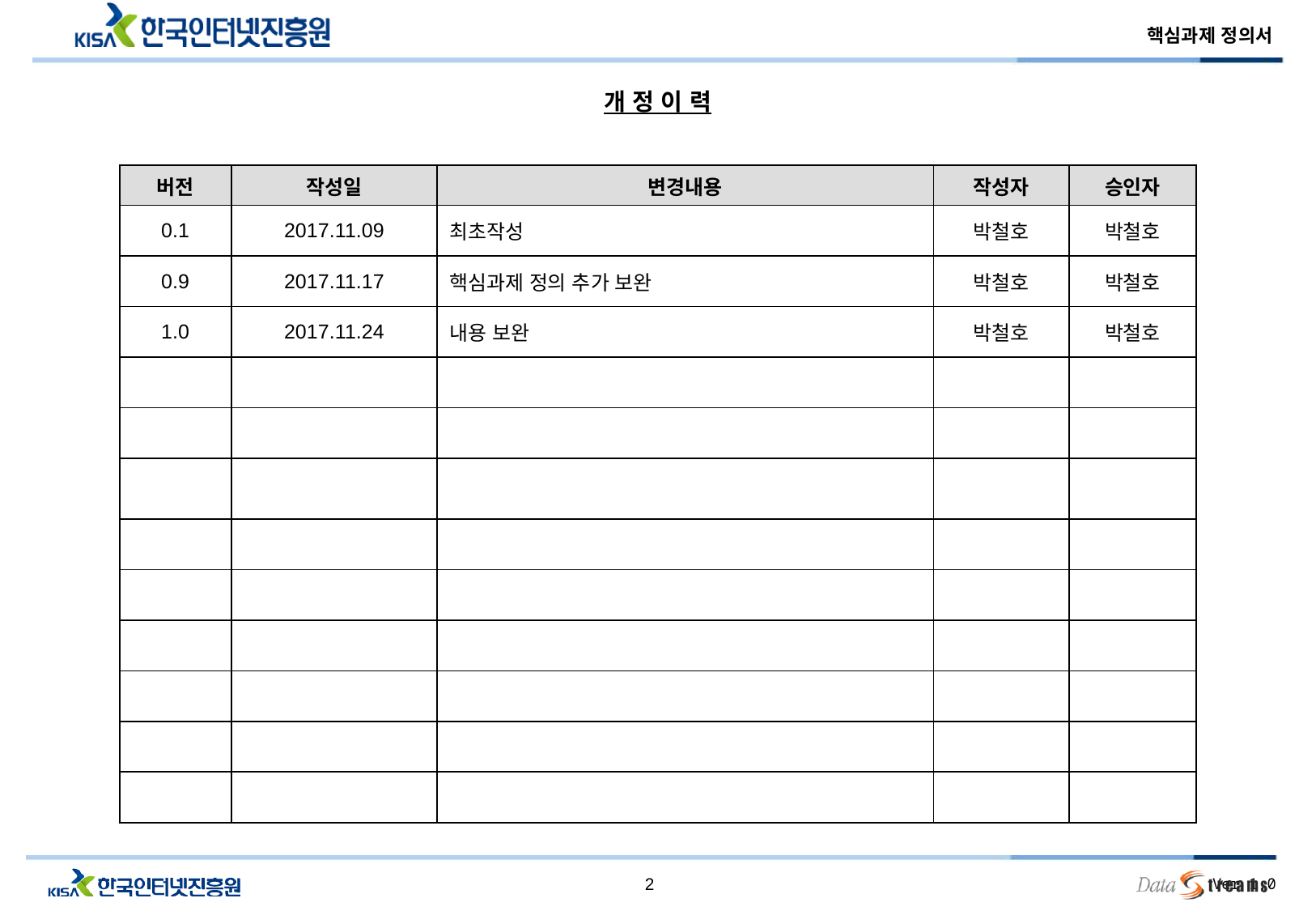

개 정 이 력
| 버전 | 작성일 | 변경내용 | 작성자 | 승인자 |
| --- | --- | --- | --- | --- |
| 0.1 | 2017.11.09 | 최초작성 | 박철호 | 박철호 |
| 0.9 | 2017.11.17 | 핵심과제 정의 추가 보완 | 박철호 | 박철호 |
| 1.0 | 2017.11.24 | 내용 보완 | 박철호 | 박철호 |
|  |  |  |  |  |
|  |  |  |  |  |
|  |  |  |  |  |
|  |  |  |  |  |
|  |  |  |  |  |
|  |  |  |  |  |
|  |  |  |  |  |
|  |  |  |  |  |
|  |  |  |  |  |